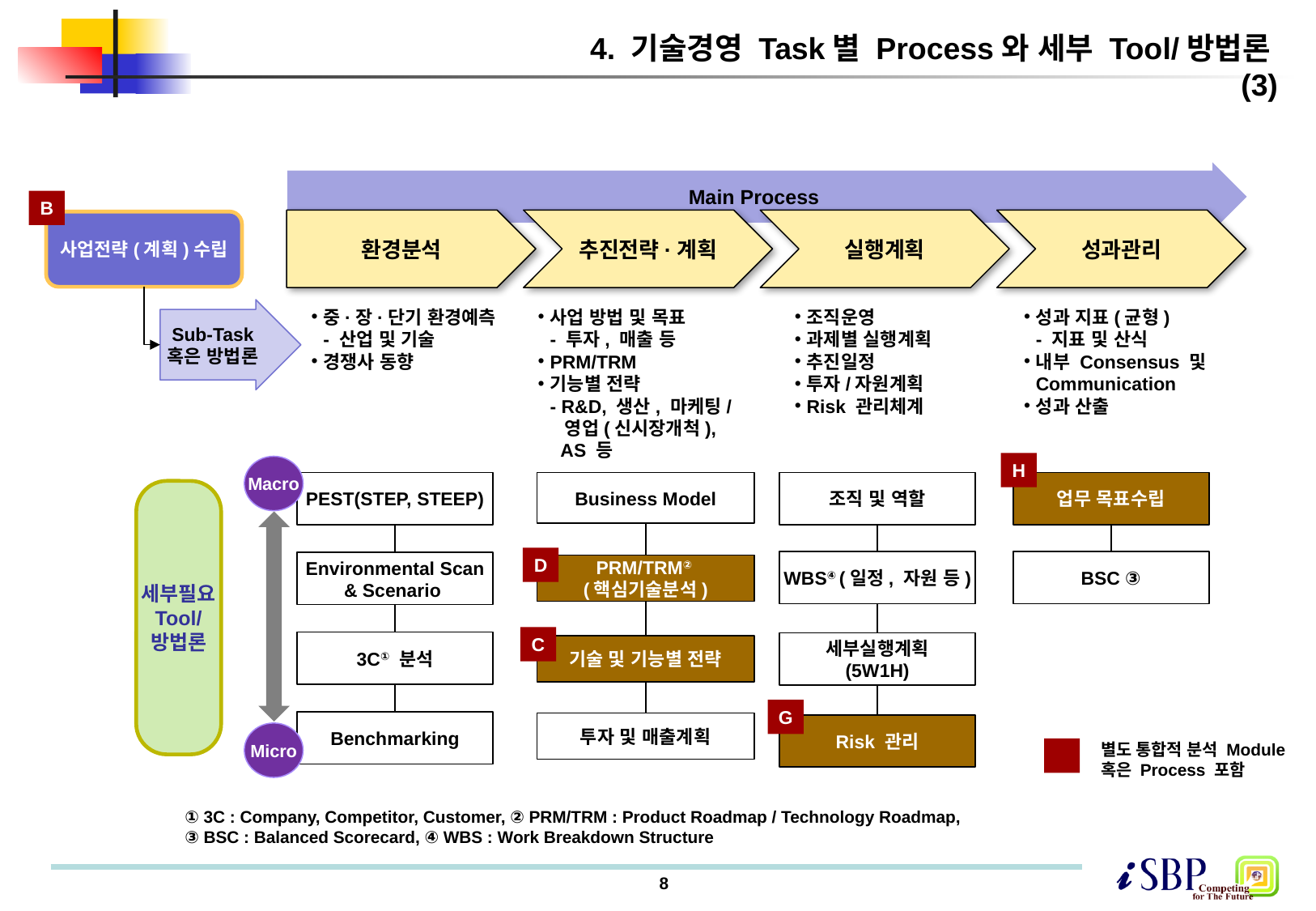

# 4. 기술경영 Task별 Process와 세부 Tool/방법론(3)
Main Process
B
환경분석
추진전략·계획
실행계획
성과관리
사업전략(계획)수립
중·장·단기 환경예측
- 산업 및 기술
경쟁사 동향
사업 방법 및 목표
- 투자, 매출 등
PRM/TRM
기능별 전략
- R&D, 생산, 마케팅/
  영업(신시장개척),
  AS 등
조직운영
과제별 실행계획
추진일정
투자/자원계획
Risk 관리체계
성과 지표(균형)
- 지표 및 산식
내부 Consensus 및
Communication
성과 산출
Sub-Task
혹은 방법론
H
Macro
PEST(STEP, STEEP)
Business Model
조직 및 역할
업무 목표수립
세부필요
Tool/
방법론

D
WBS④ (일정, 자원 등)
BSC ③
Environmental Scan
& Scenario
PRM/TRM②
(핵심기술분석)
C
3C① 분석
세부실행계획
(5W1H)
기술 및 기능별 전략
G
Benchmarking
투자 및 매출계획
Risk 관리
Micro
별도 통합적 분석 Module
혹은 Process 포함

① 3C : Company, Competitor, Customer, ② PRM/TRM : Product Roadmap / Technology Roadmap,
③ BSC : Balanced Scorecard, ④ WBS : Work Breakdown Structure
8